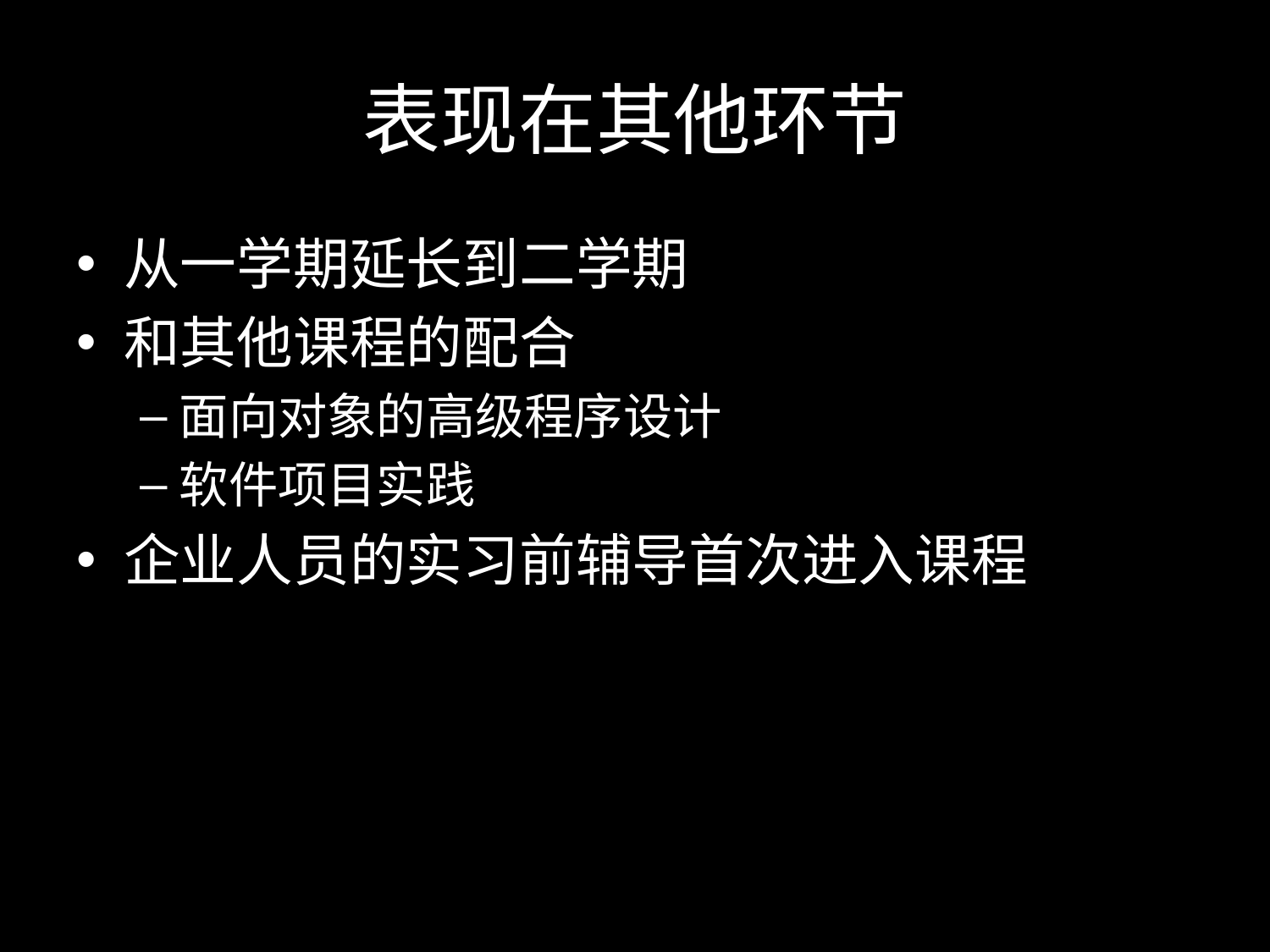

# 表现在其他环节
从一学期延长到二学期
和其他课程的配合
面向对象的高级程序设计
软件项目实践
企业人员的实习前辅导首次进入课程